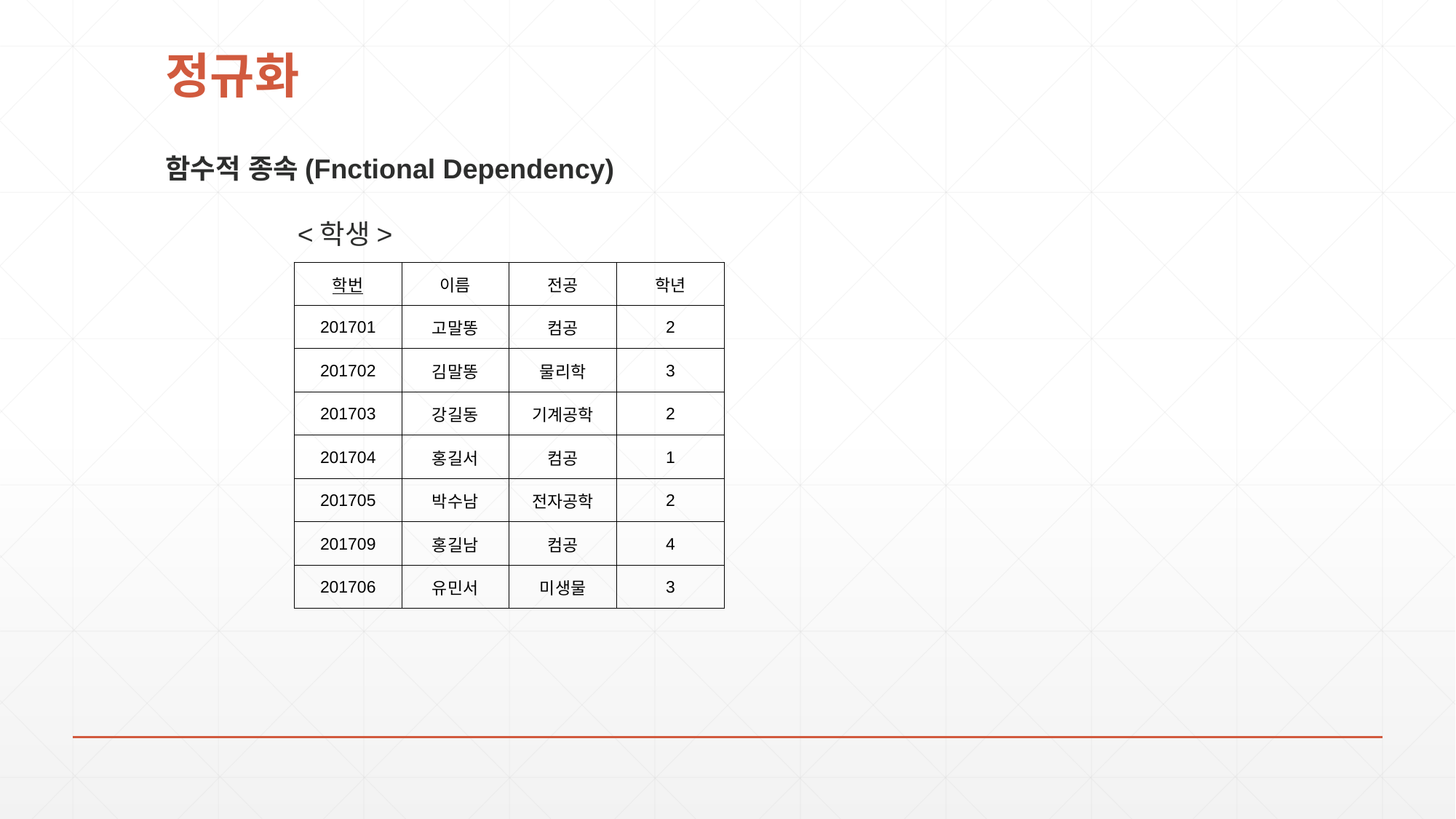

# 정규화
함수적 종속(Fnctional Dependency)

	   <학생>
| 학번 | 이름 | 전공 | 학년 |
| --- | --- | --- | --- |
| 201701 | 고말똥 | 컴공 | 2 |
| 201702 | 김말똥 | 물리학 | 3 |
| 201703 | 강길동 | 기계공학 | 2 |
| 201704 | 홍길서 | 컴공 | 1 |
| 201705 | 박수남 | 전자공학 | 2 |
| 201709 | 홍길남 | 컴공 | 4 |
| 201706 | 유민서 | 미생물 | 3 |